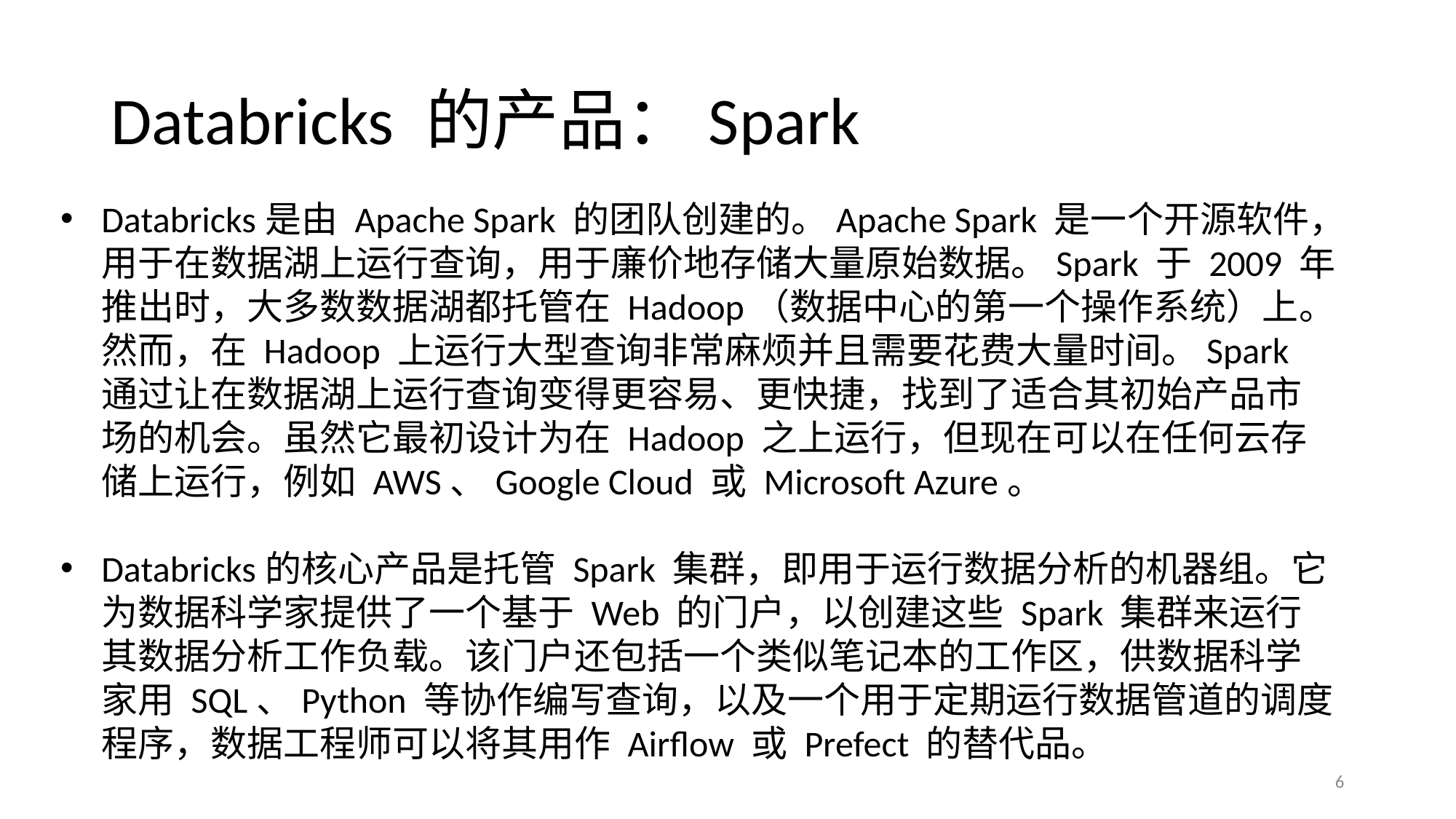

# Databricks 的产品：Spark
Databricks是由 Apache Spark 的团队创建的。Apache Spark 是一个开源软件，用于在数据湖上运行查询，用于廉价地存储大量原始数据。Spark 于 2009 年推出时，大多数数据湖都托管在 Hadoop（数据中心的第一个操作系统）上。然而，在 Hadoop 上运行大型查询非常麻烦并且需要花费大量时间。Spark 通过让在数据湖上运行查询变得更容易、更快捷，找到了适合其初始产品市场的机会。虽然它最初设计为在 Hadoop 之上运行，但现在可以在任何云存储上运行，例如 AWS、Google Cloud 或 Microsoft Azure。

Databricks的核心产品是托管 Spark 集群，即用于运行数据分析的机器组。它为数据科学家提供了一个基于 Web 的门户，以创建这些 Spark 集群来运行其数据分析工作负载。该门户还包括一个类似笔记本的工作区，供数据科学家用 SQL、Python 等协作编写查询，以及一个用于定期运行数据管道的调度程序，数据工程师可以将其用作 Airflow 或 Prefect 的替代品。
6